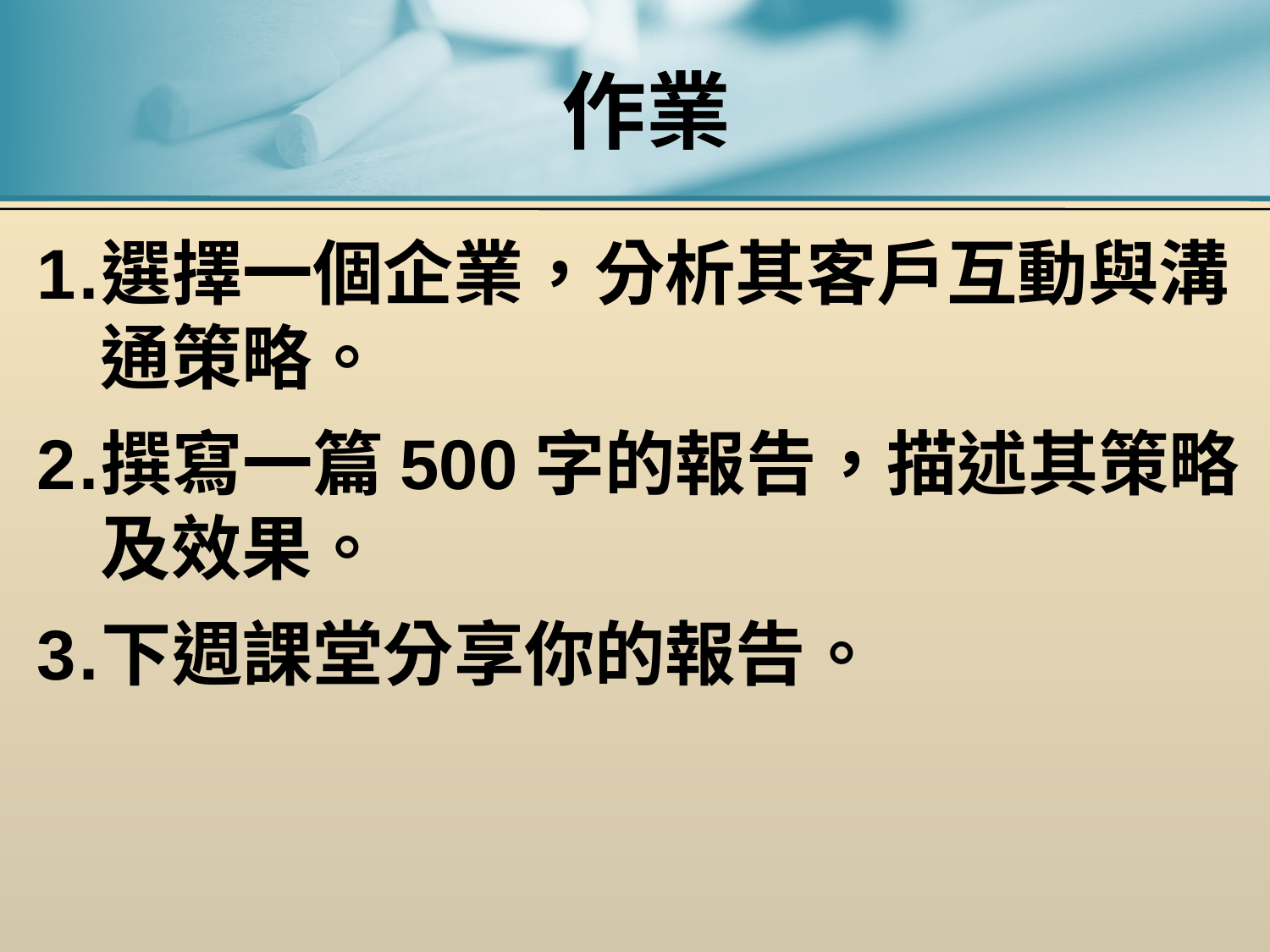

# 作業
選擇一個企業，分析其客戶互動與溝通策略。
撰寫一篇500字的報告，描述其策略及效果。
下週課堂分享你的報告。